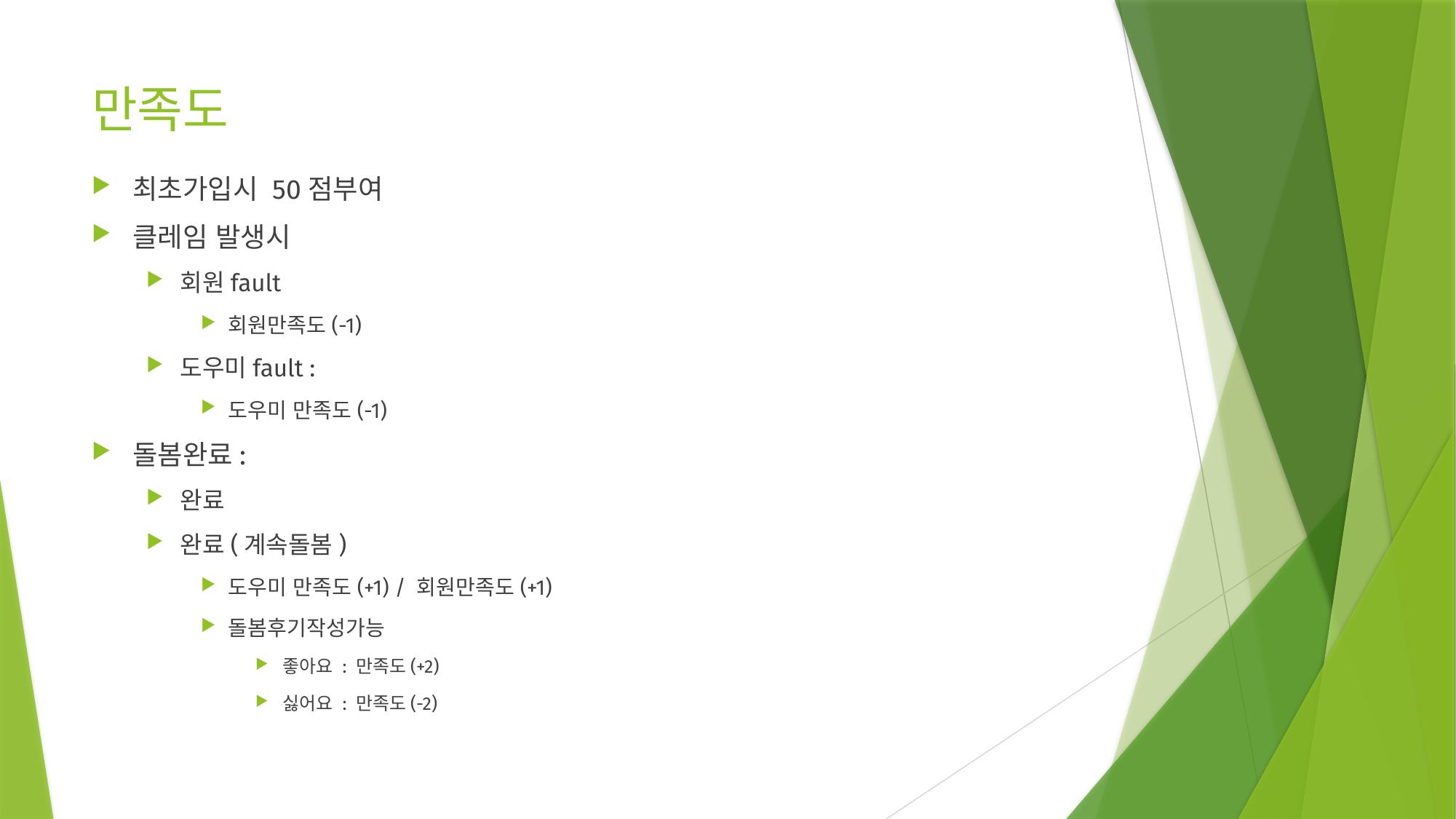

# 만족도
최초가입시 50점부여
클레임 발생시
회원fault
회원만족도(-1)
도우미fault :
도우미 만족도(-1)
돌봄완료:
완료
완료(계속돌봄)
도우미 만족도(+1) / 회원만족도(+1)
돌봄후기작성가능
좋아요 : 만족도(+2)
싫어요 : 만족도(-2)